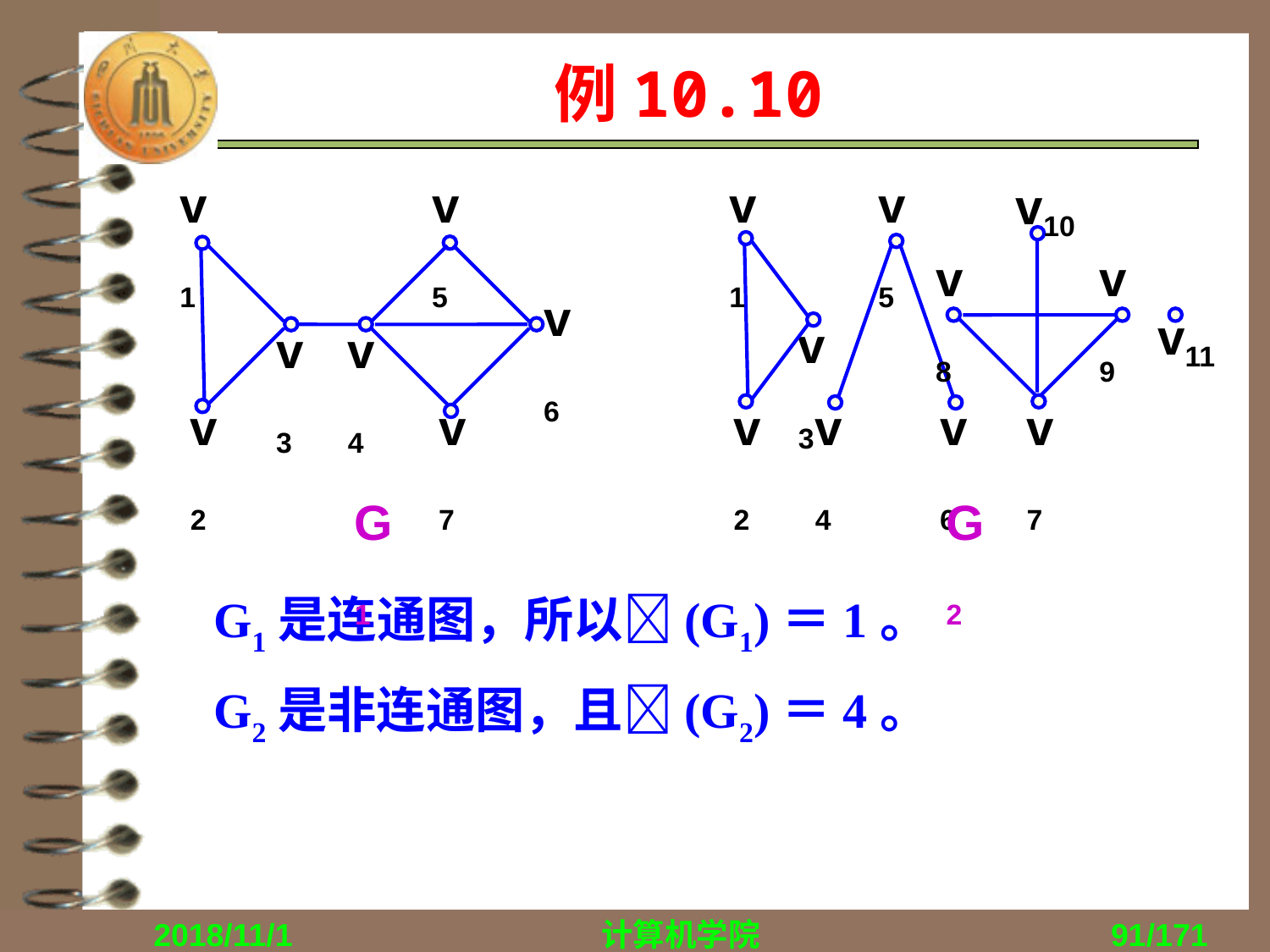

# 例10.10
v1
v5

v6
v3
v4

v2
v7

G1
v1
v5
v10

v8
v9

v11
v3

v2
v4
v6
v7

G2
G1是连通图，所以ω(G1)＝1。
G2是非连通图，且ω(G2)＝4。
2018/11/1
计算机学院
91/171